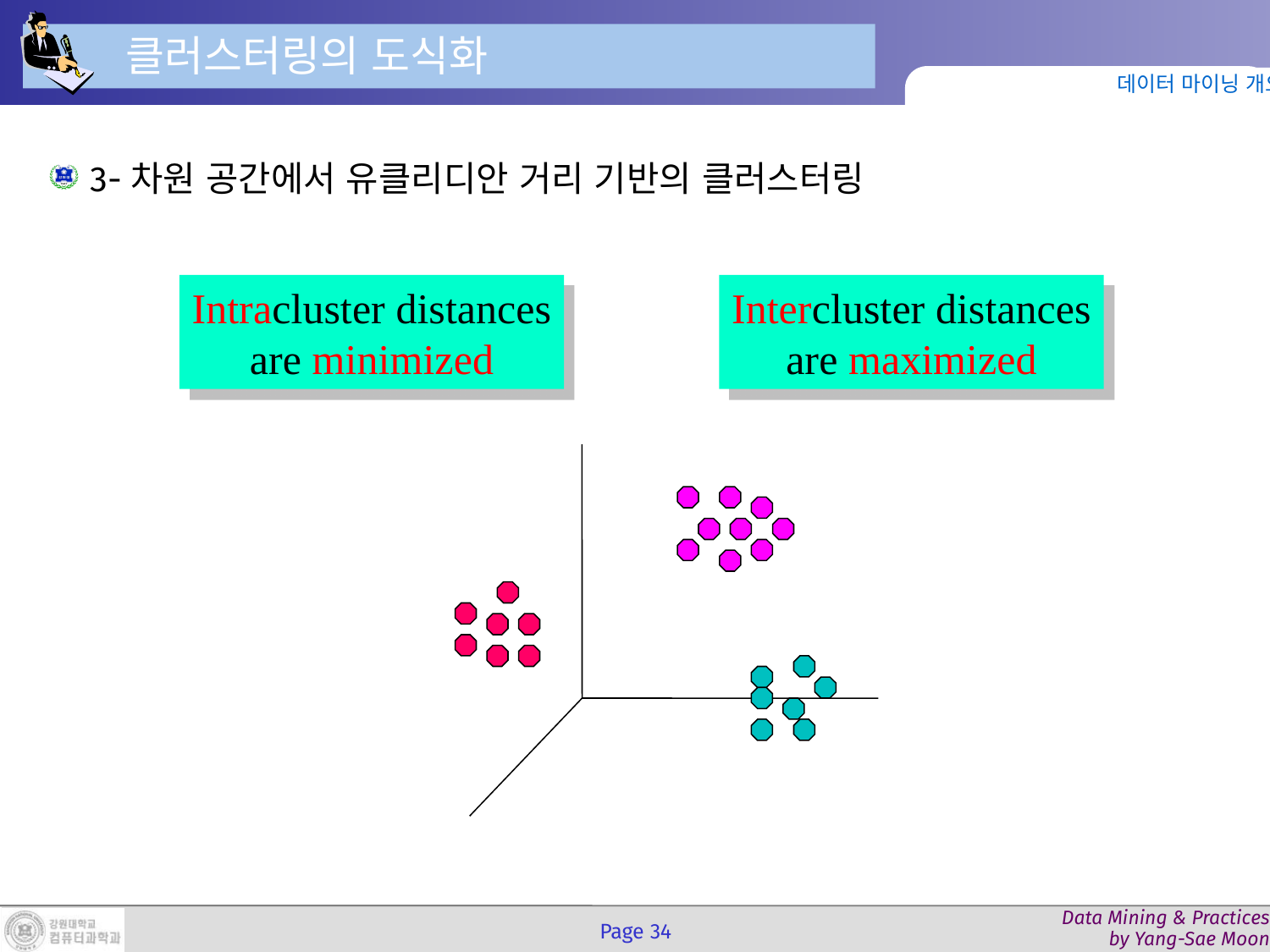

클러스터링의 도식화
데이터 마이닝 개요
3-차원 공간에서 유클리디안 거리 기반의 클러스터링
Intracluster distances
are minimized
Intercluster distances
are maximized

Page 34